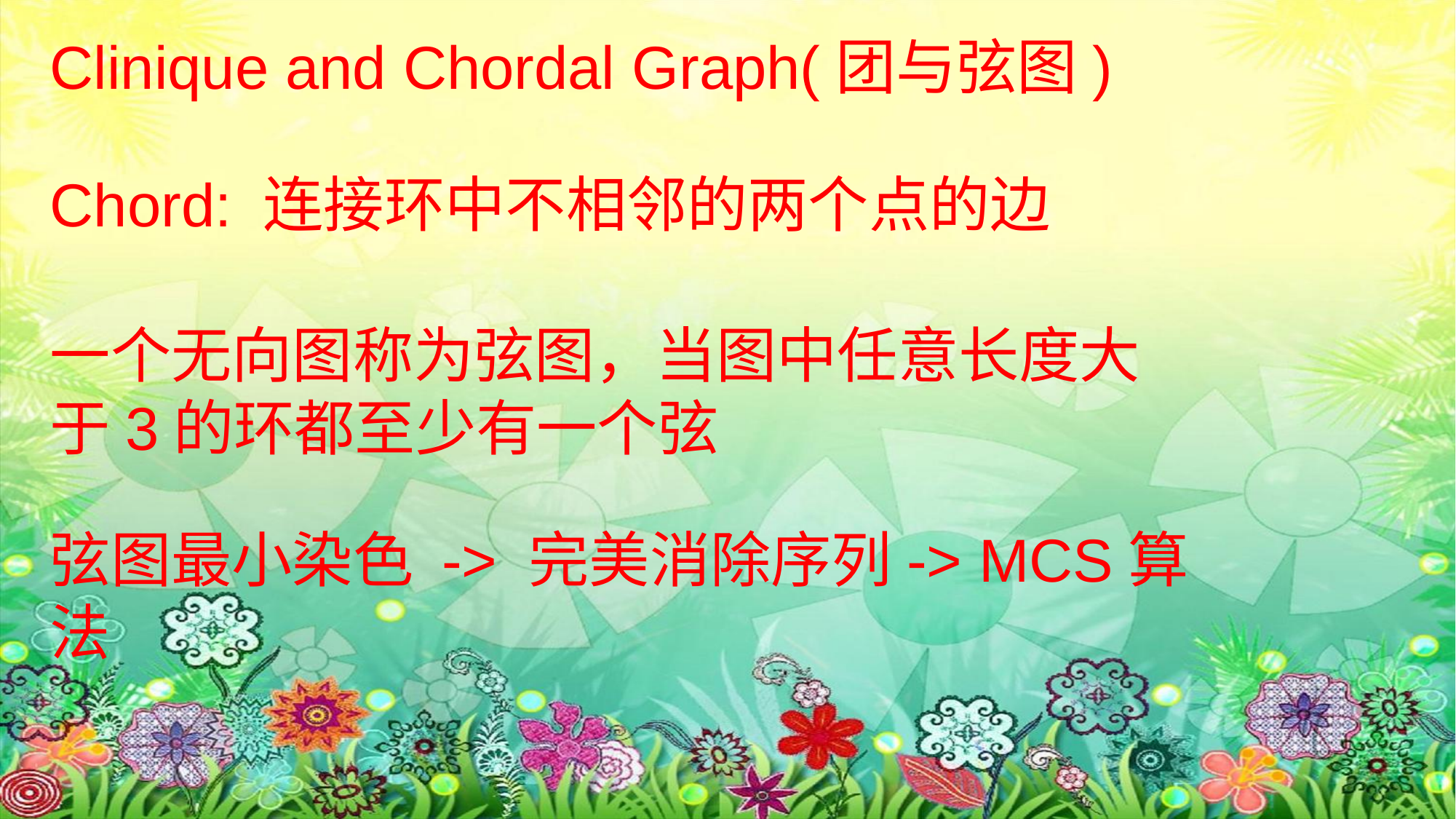

Clinique and Chordal Graph(团与弦图)
Chord: 连接环中不相邻的两个点的边
一个无向图称为弦图，当图中任意长度大于3的环都至少有一个弦
弦图最小染色 -> 完美消除序列-> MCS算法